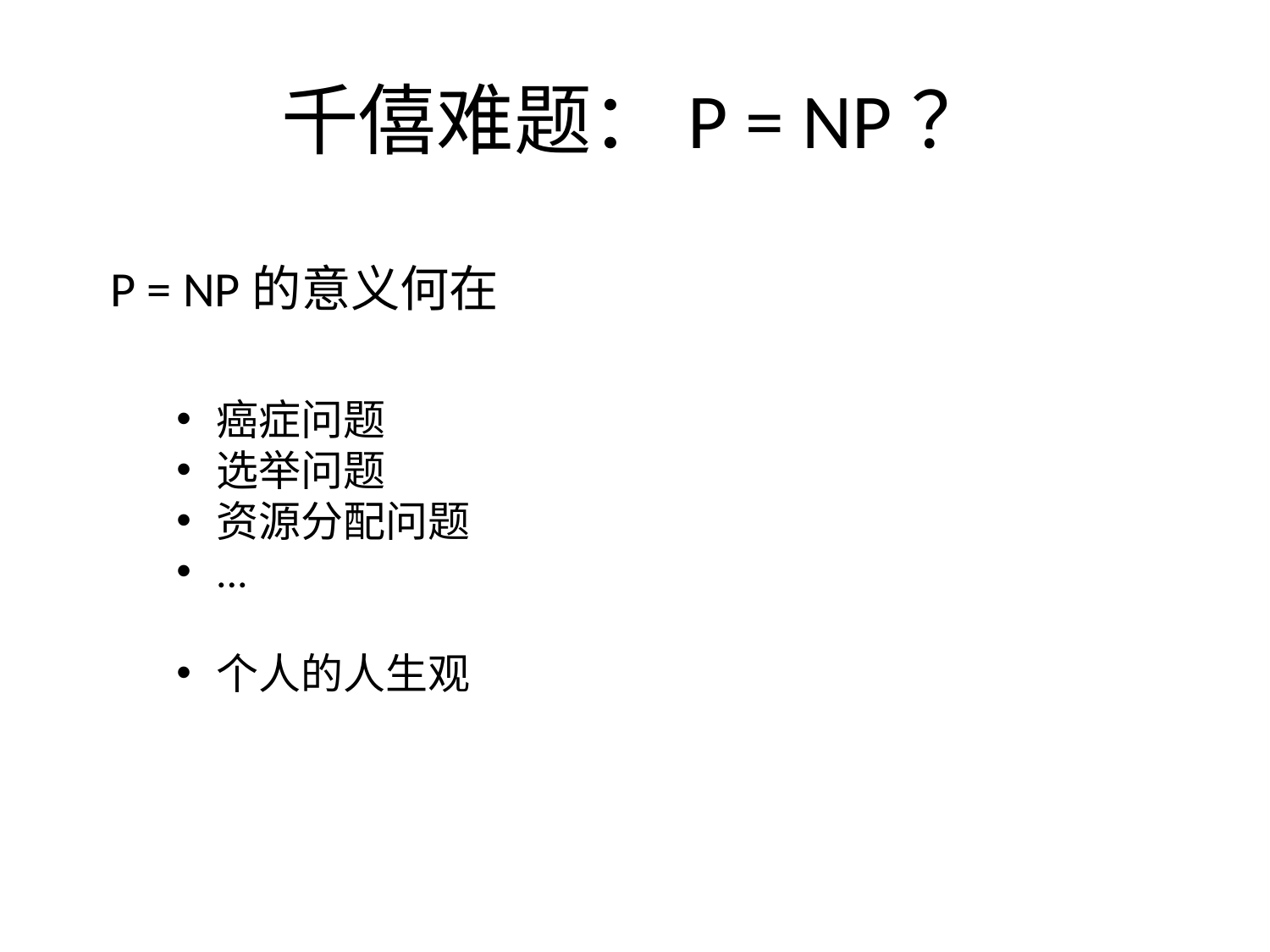

# 千僖难题：P = NP？
P = NP的意义何在

癌症问题
选举问题
资源分配问题
...

个人的人生观